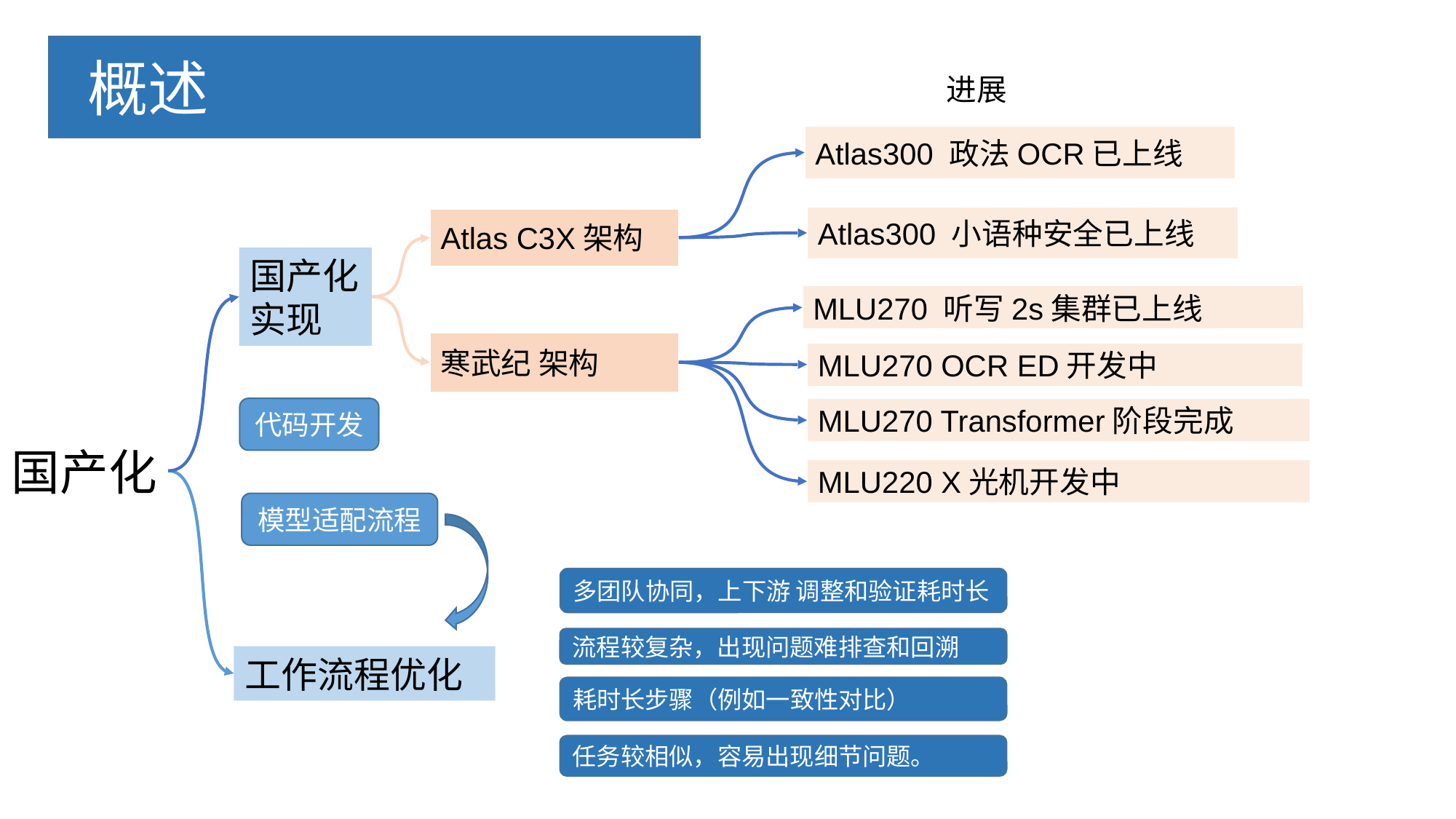

概述
进展
Atlas300 政法OCR已上线
Atlas300 小语种安全已上线
Atlas C3X架构
国产化实现
MLU270 听写2s集群已上线
寒武纪 架构
MLU270 OCR ED开发中
代码开发
MLU270 Transformer阶段完成
国产化
MLU220 X光机开发中
模型适配流程

多团队协同，上下游 调整和验证耗时长
流程较复杂，出现问题难排查和回溯
工作流程优化
耗时长步骤（例如一致性对比）
任务较相似，容易出现细节问题。